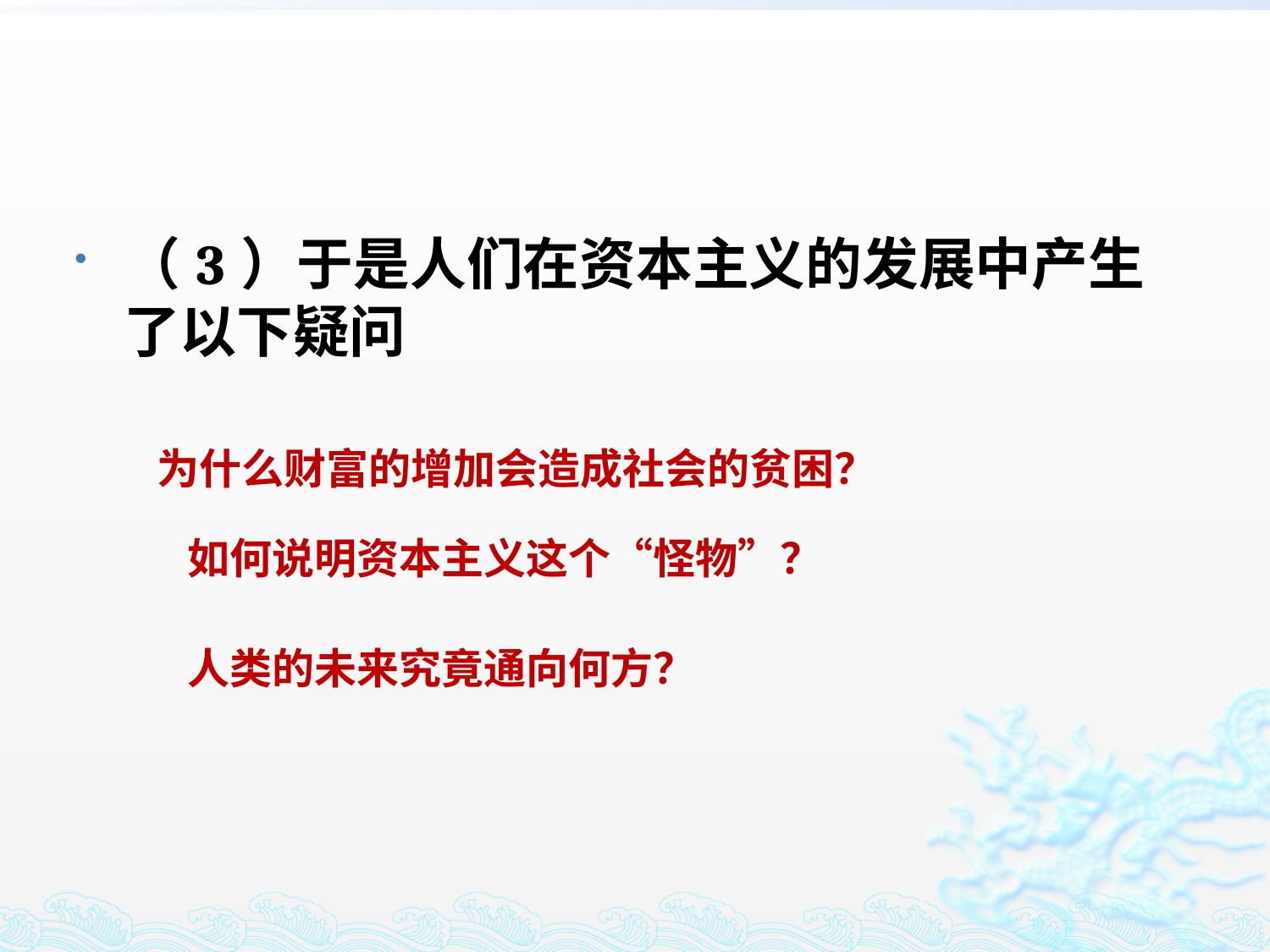

（3）于是人们在资本主义的发展中产生了以下疑问
为什么财富的增加会造成社会的贫困？
如何说明资本主义这个“怪物”？
人类的未来究竟通向何方？